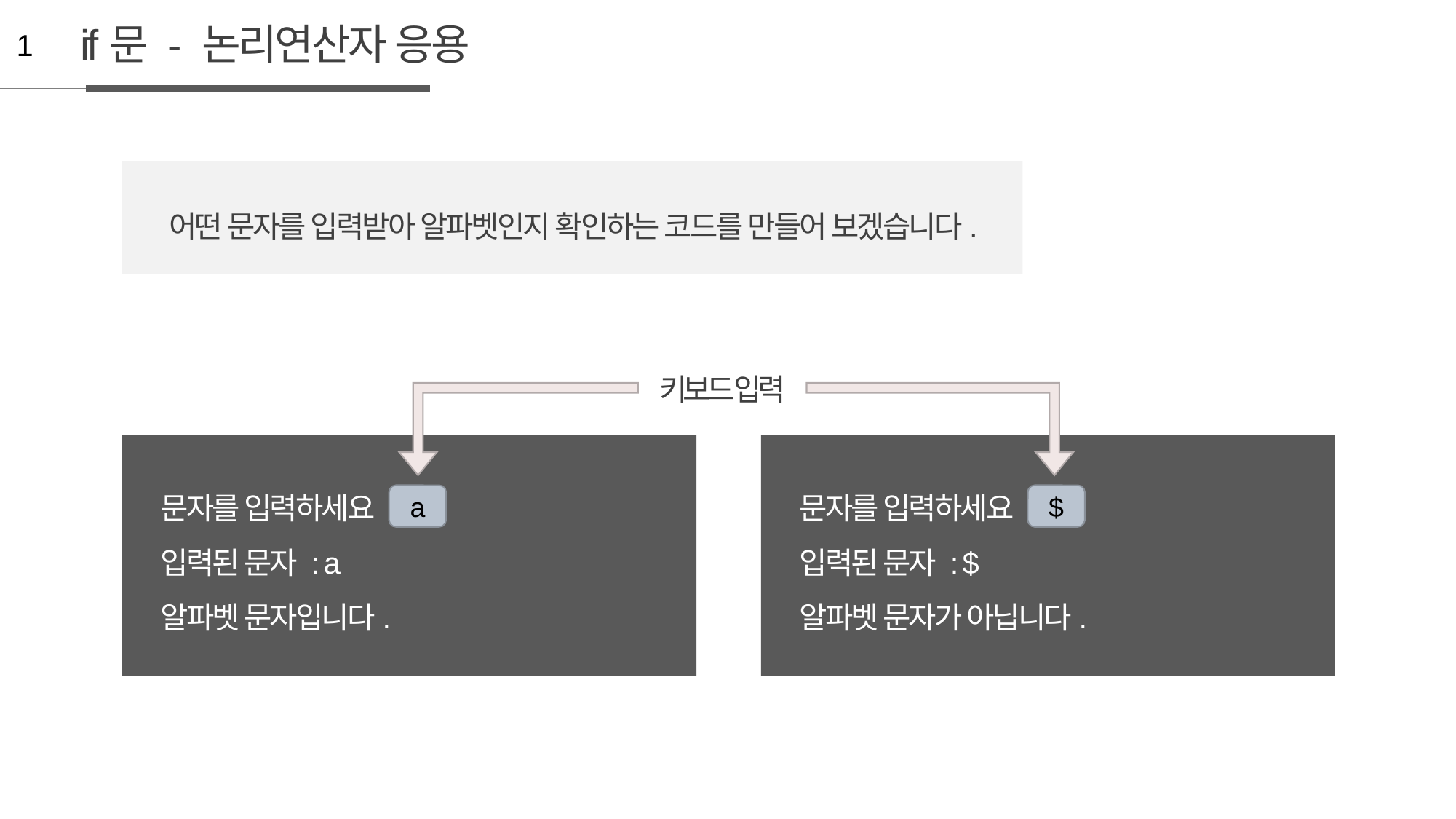

if문 - 논리연산자 응용
1

어떤 문자를 입력받아 알파벳인지 확인하는 코드를 만들어 보겠습니다.
키보드 입력

문자를 입력하세요 :
입력된 문자 : a
알파벳 문자입니다.
문자를 입력하세요 :
입력된 문자 : $
알파벳 문자가 아닙니다.
a
$